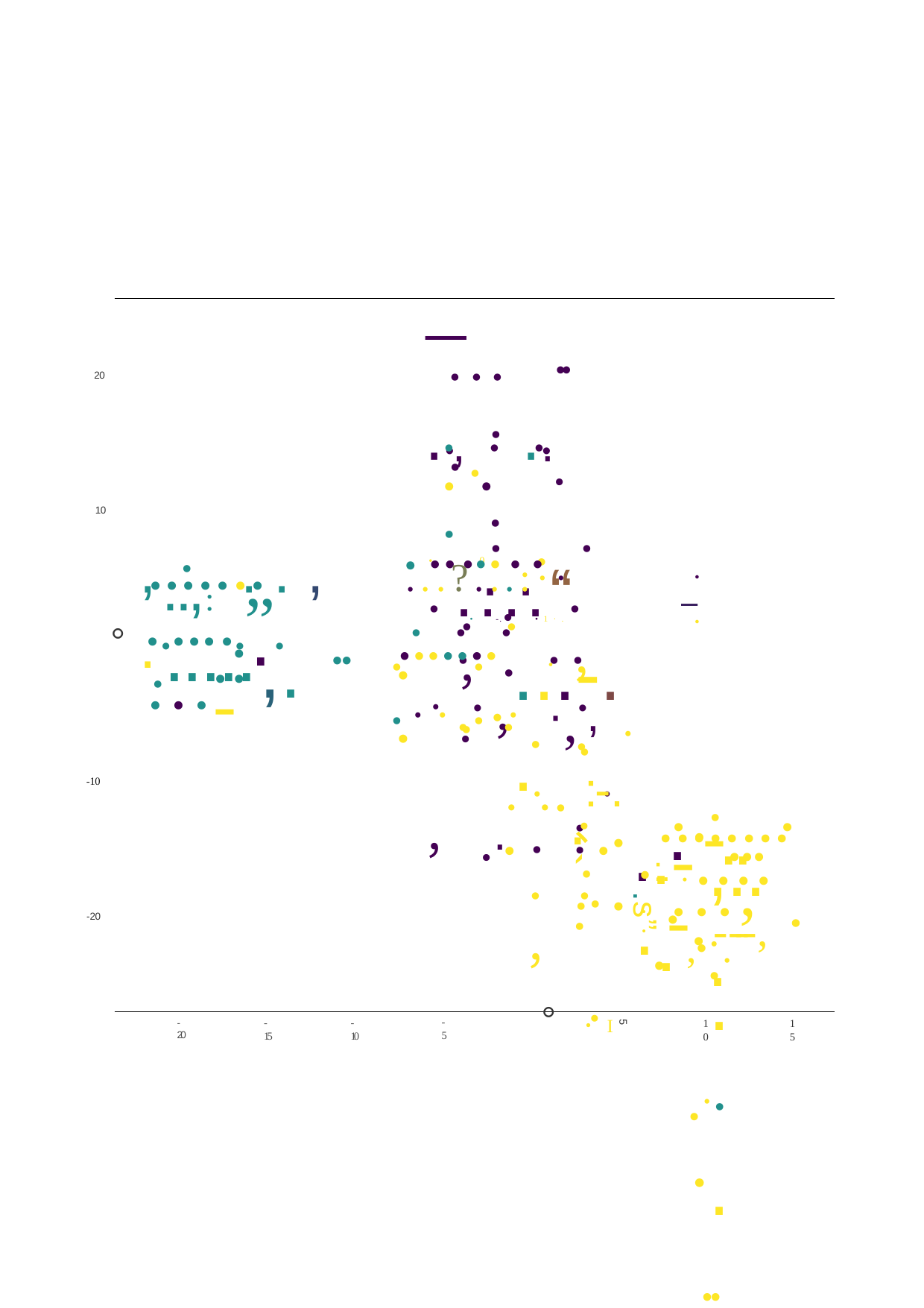

．．． .. ．

# 一·•．·• .．·.·．•.•，·,•,，..．：
,．. ．．．．．．．．．
20
．．．．．
．．，
．．
10
,．..,.
.......．.:·
•••••••
....“
..,: ·····,.
...?...:··
．
•
0.
．
.•....•”• ···-
．．．••．•
I
•	-.	•1·.
．
...-..
．．
．．
．．
。
，
． ••
•••••••
••
．
．．••．•．．，
．．．
.． • I
.． ....,
:-. ．．
-10
........
.·-...-.
．．
、
.:. :	·· ·.
.-.....
,...
．｀．
,•....．.••
．．
．
.s”
.----,.．.
．．．
-20
。

-5
-15
-10
10
15
-20
5